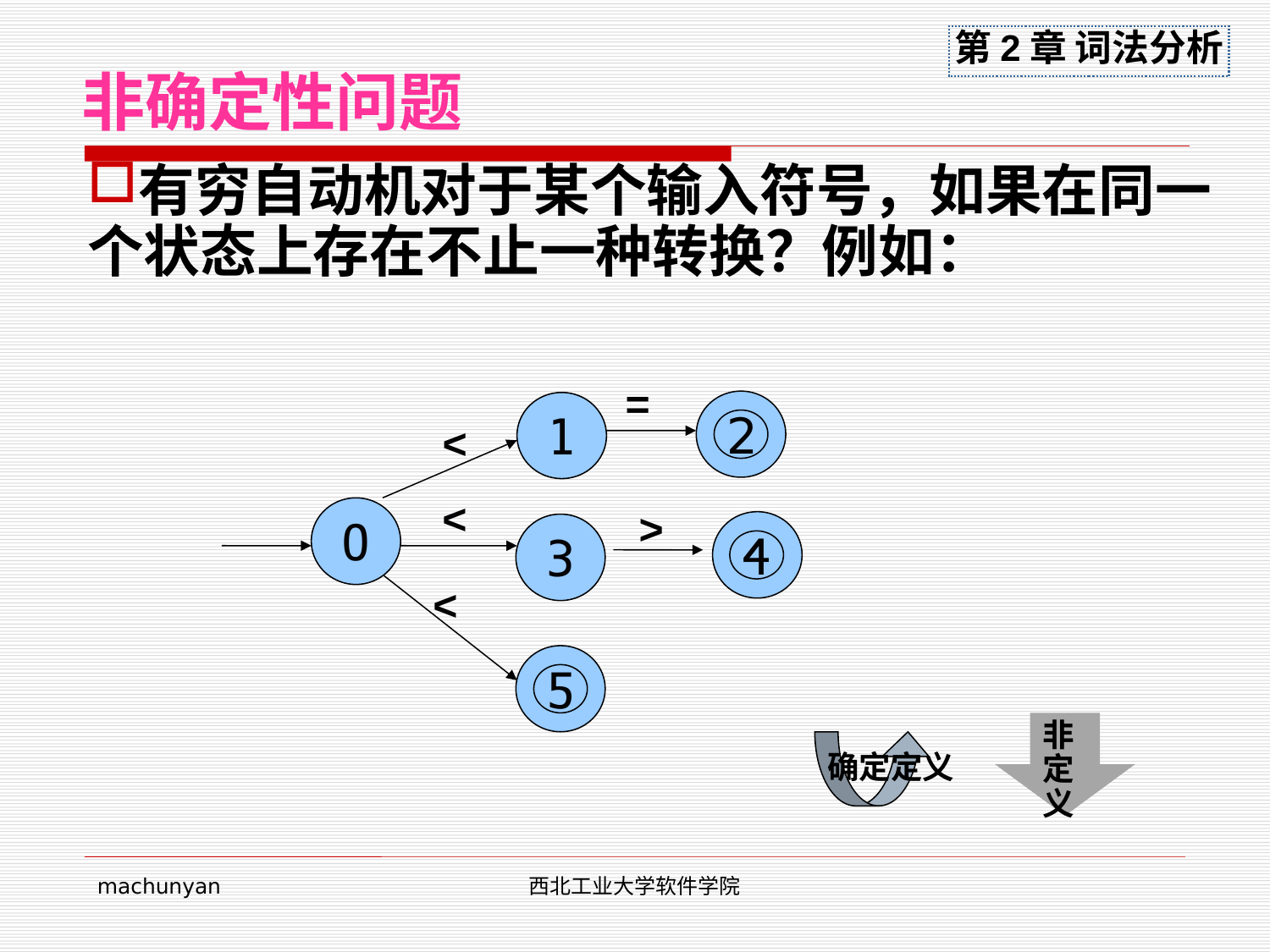

非确定性问题
有穷自动机对于某个输入符号，如果在同一个状态上存在不止一种转换？例如：
=

1
2
0

3
4

5
<

<
>

<
非定义
确定定义
machunyan

西北工业大学软件学院
62